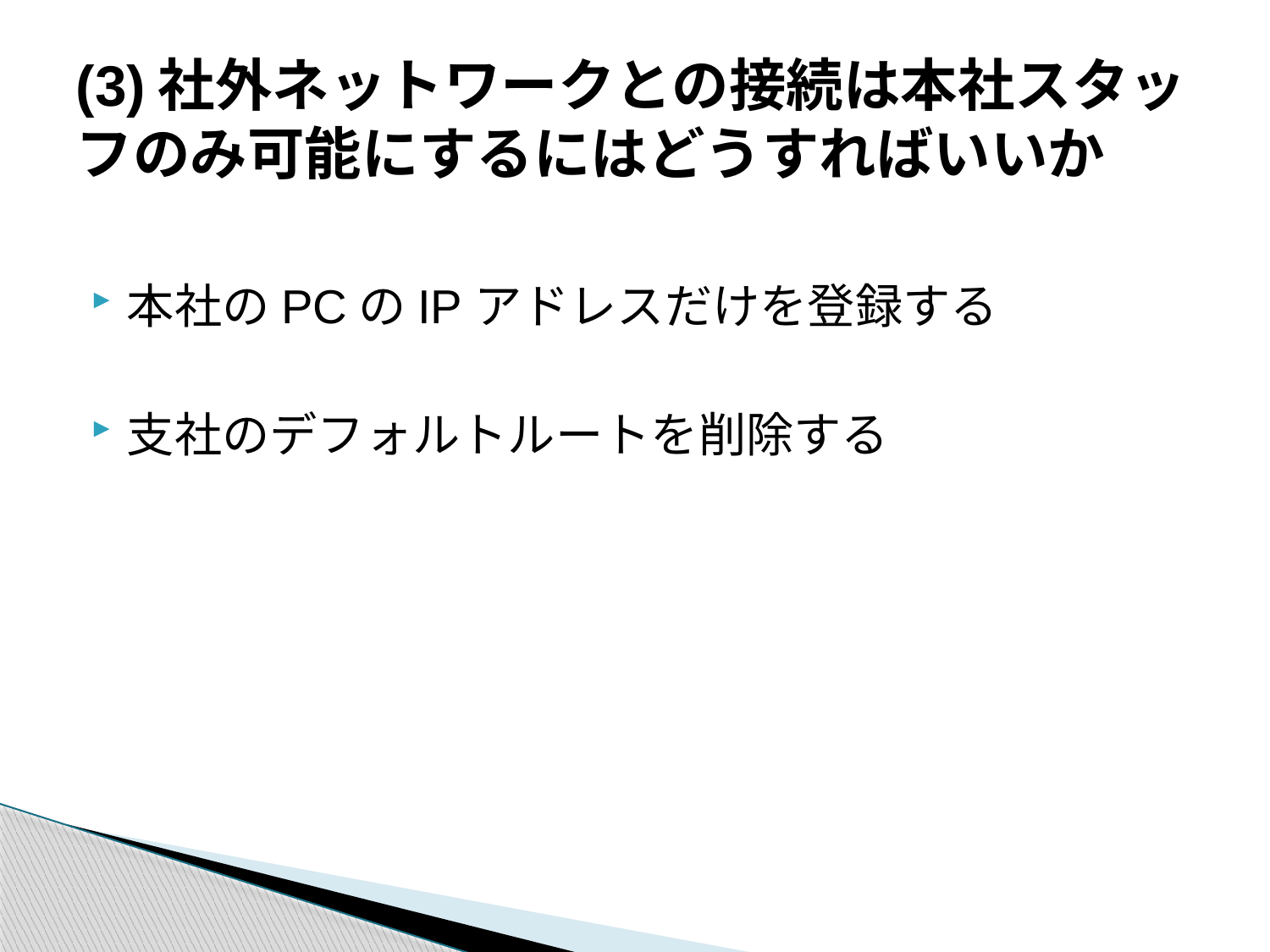

# (3)社外ネットワークとの接続は本社スタッフのみ可能にするにはどうすればいいか

本社のPCのIPアドレスだけを登録する

支社のデフォルトルートを削除する